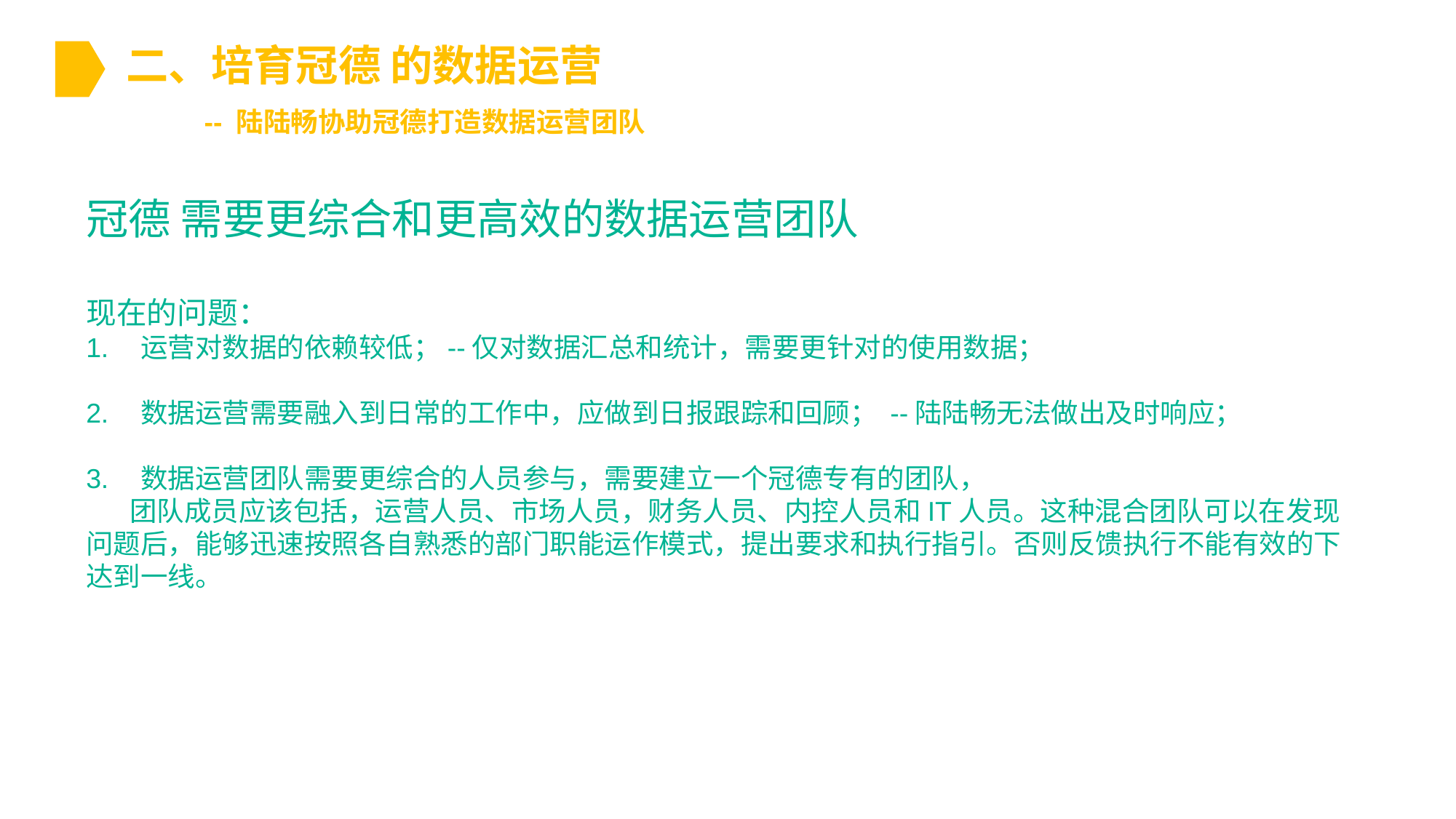

# 二、培育冠德 的数据运营 -- 陆陆畅协助冠德打造数据运营团队
冠德 需要更综合和更高效的数据运营团队

现在的问题：
运营对数据的依赖较低；--仅对数据汇总和统计，需要更针对的使用数据；

数据运营需要融入到日常的工作中，应做到日报跟踪和回顾； --陆陆畅无法做出及时响应；

数据运营团队需要更综合的人员参与，需要建立一个冠德专有的团队，
      团队成员应该包括，运营人员、市场人员，财务人员、内控人员和IT人员。这种混合团队可以在发现问题后，能够迅速按照各自熟悉的部门职能运作模式，提出要求和执行指引。否则反馈执行不能有效的下达到一线。